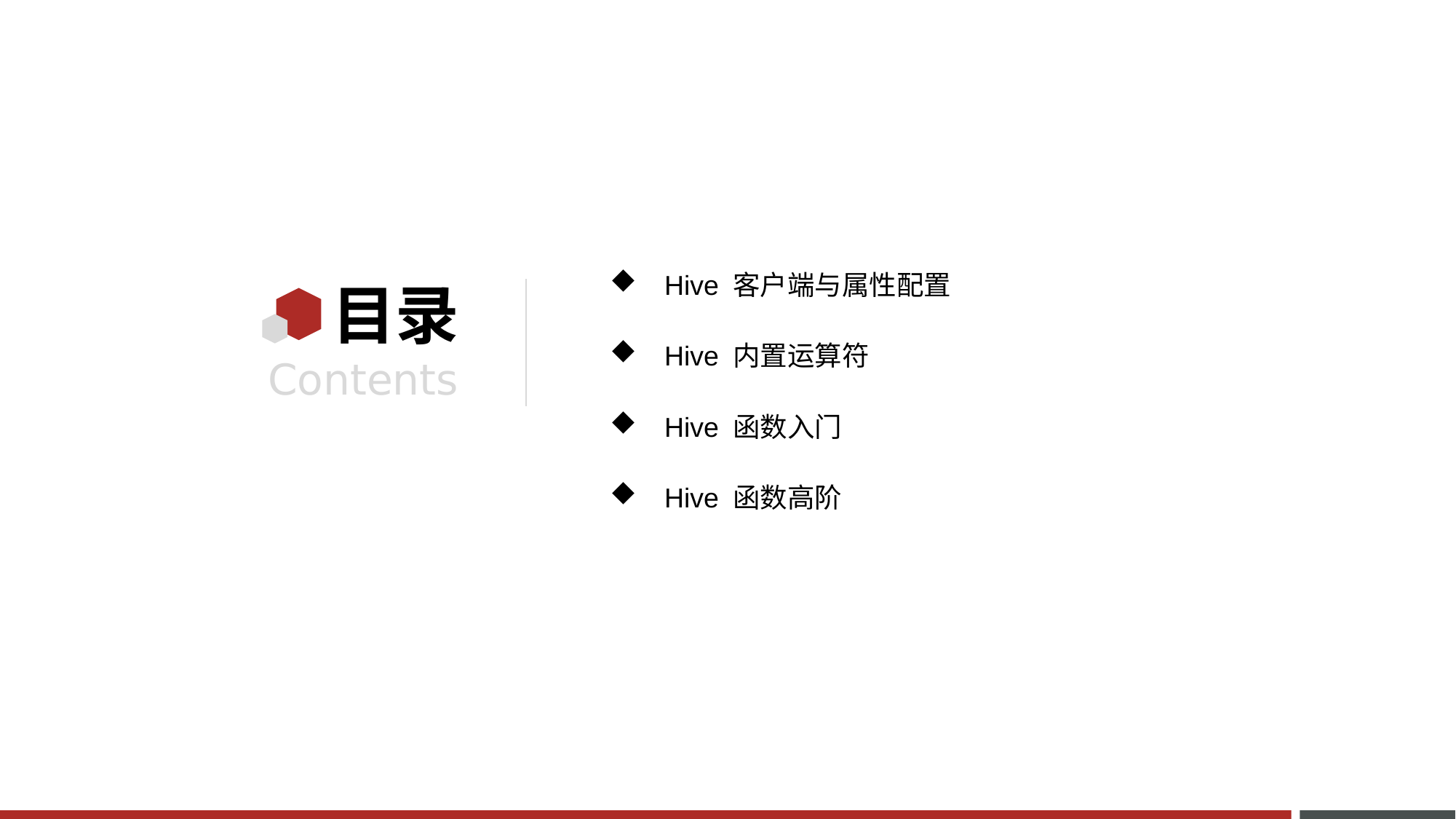

Hive 客户端与属性配置
Hive 内置运算符
Hive 函数入门
Hive 函数高阶